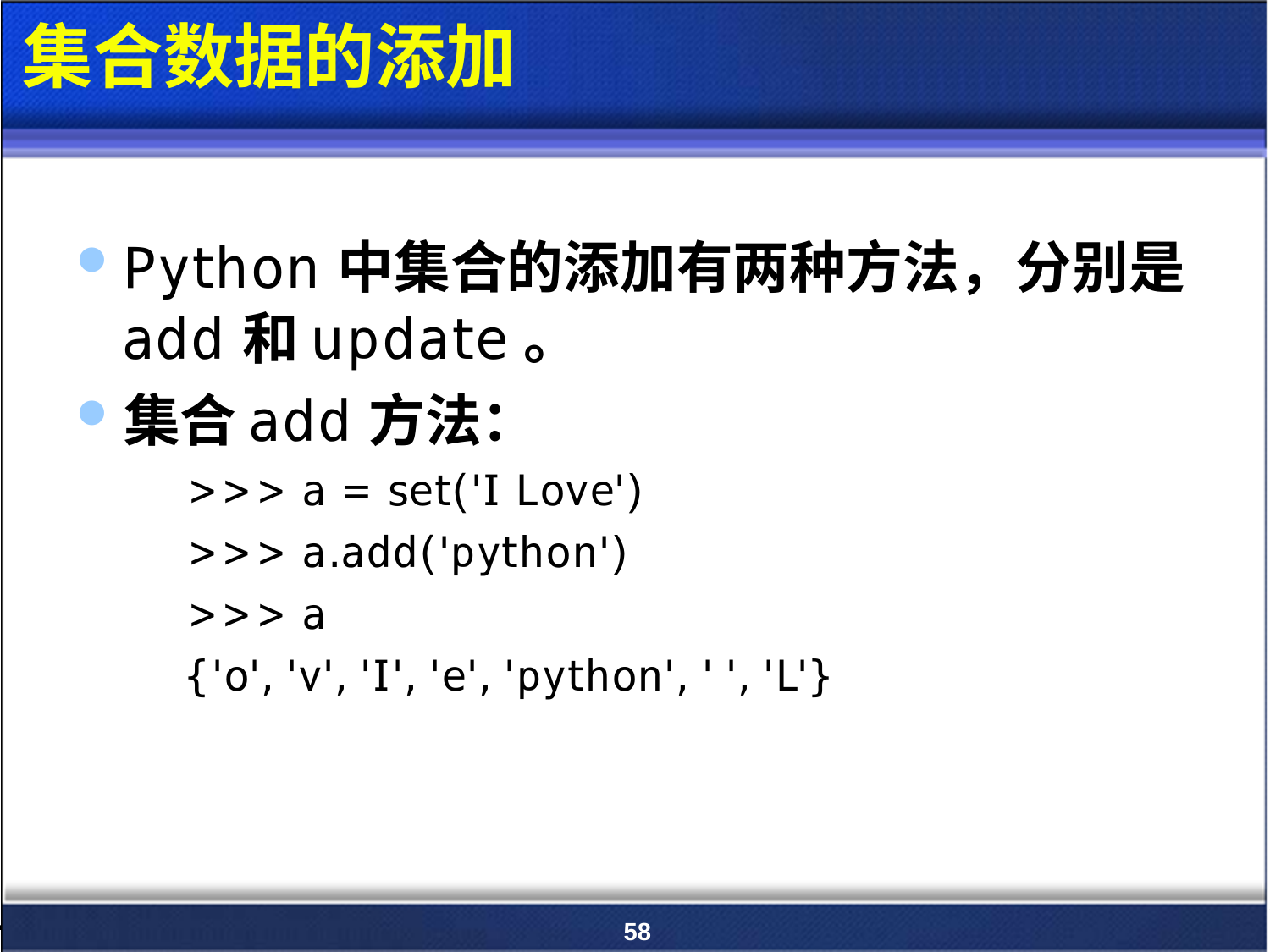

# 集合数据的添加
Python中集合的添加有两种方法，分别是add和update。
集合add方法：
>>> a = set('I Love')
>>> a.add('python')
>>> a
{'o', 'v', 'I', 'e', 'python', ' ', 'L'}

58